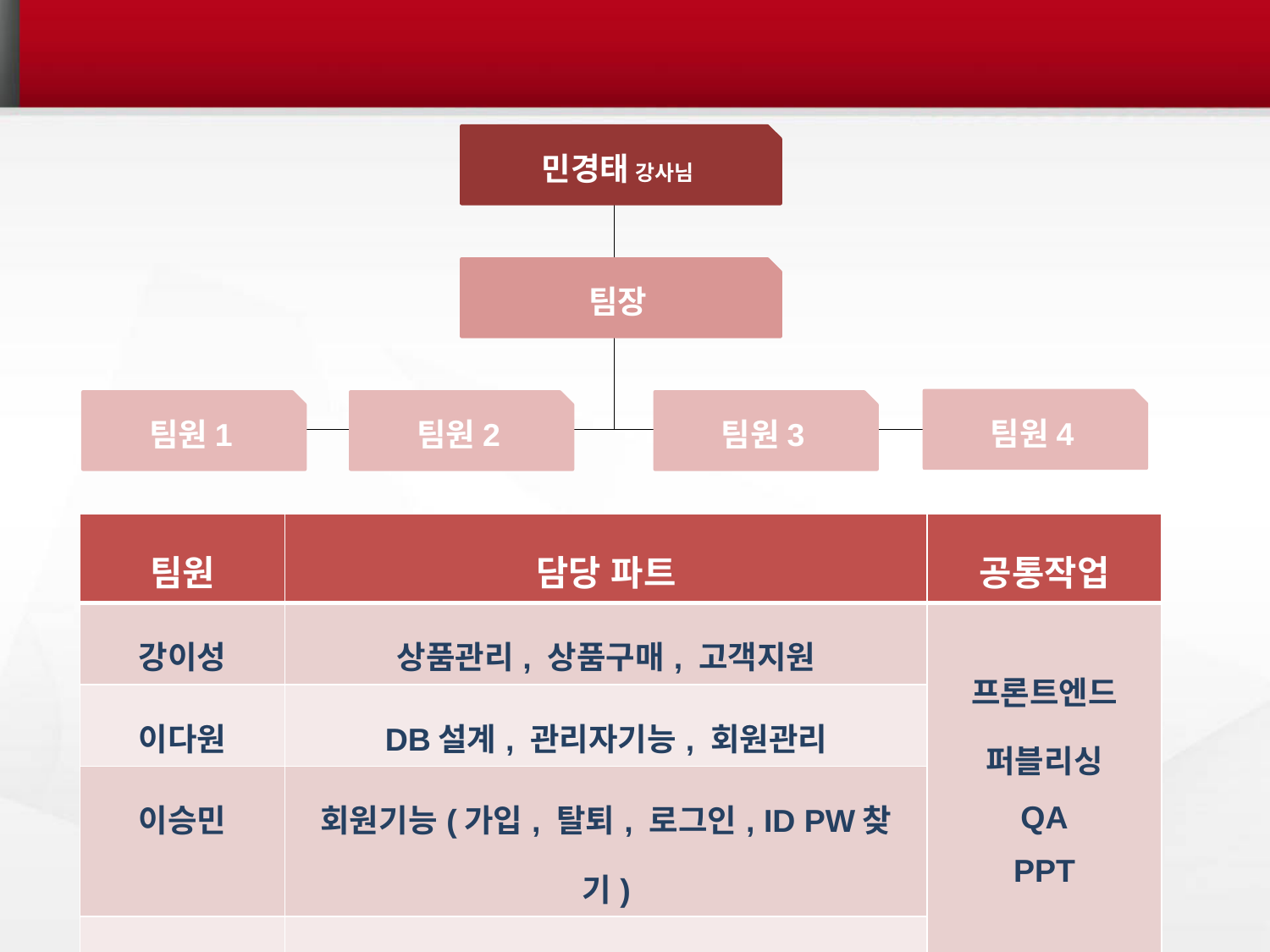

Team
민경태 강사님
팀장
팀원4
팀원1
팀원2
팀원3
| 팀원 | 담당 파트 | 공통작업 |
| --- | --- | --- |
| 강이성 | 상품관리, 상품구매, 고객지원 | 프론트엔드 퍼블리싱 QA PPT |
| 이다원 | DB설계, 관리자기능, 회원관리 |  |
| 이승민 | 회원기능(가입, 탈퇴, 로그인, ID PW찾기) |  |
| 정인호 | 마이페이지(정보수정, 리뷰조회, 구매관리) |  |
| 정윤아 | 도서검색, 메인 도서뷰, 도서리뷰 |  |